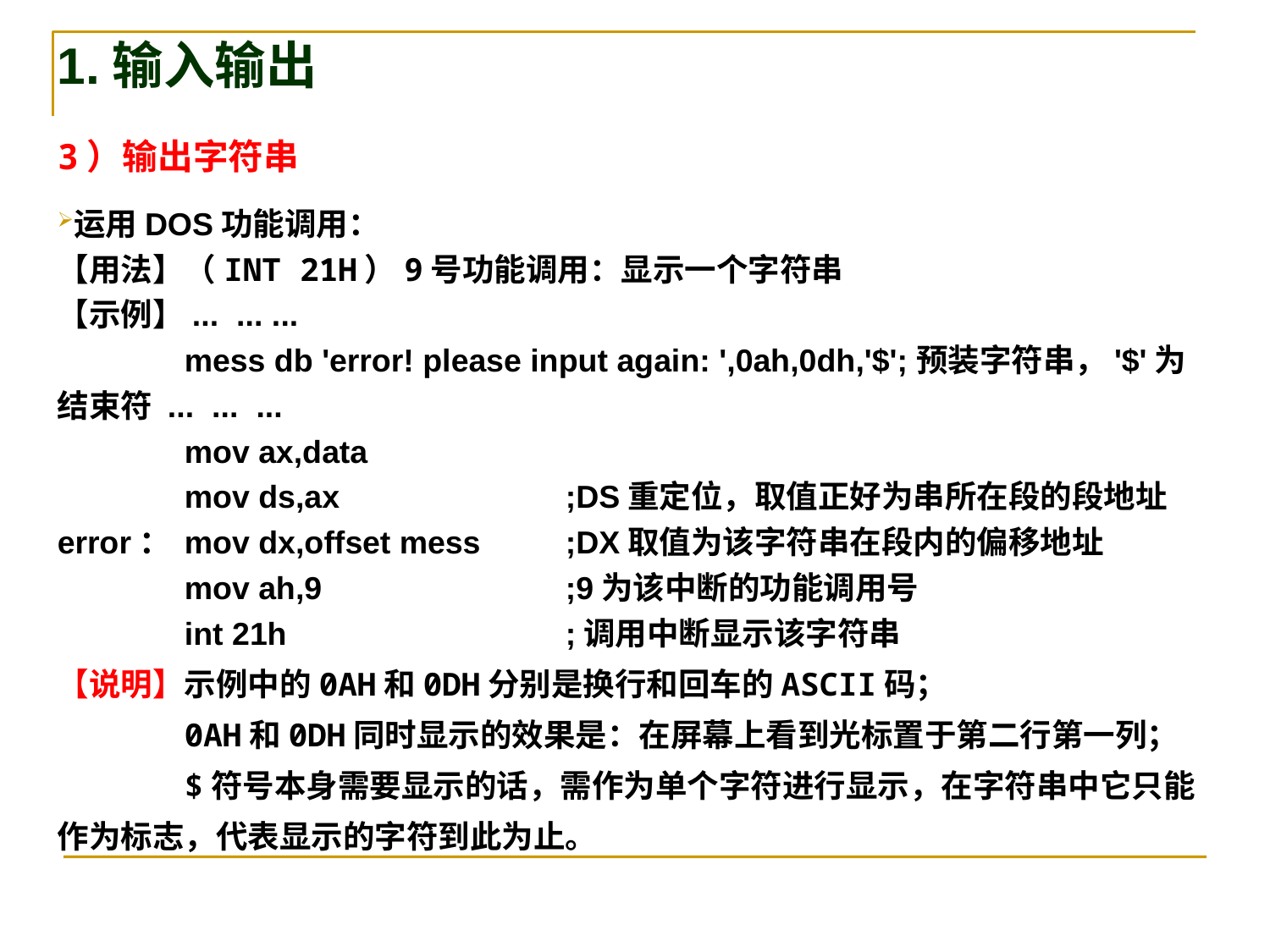

1.输入输出
3）输出字符串
运用DOS功能调用：
【用法】（INT 21H）9号功能调用：显示一个字符串
【示例】...  ... ...
	mess db 'error! please input again: ',0ah,0dh,'$';预装字符串，'$'为结束符 ...  ...  ...
	mov ax,data
	mov ds,ax		;DS重定位，取值正好为串所在段的段地址
error：	mov dx,offset mess	;DX取值为该字符串在段内的偏移地址
	mov ah,9		;9为该中断的功能调用号
	int 21h			;调用中断显示该字符串
【说明】示例中的0AH和0DH分别是换行和回车的ASCII码；
	0AH和0DH同时显示的效果是：在屏幕上看到光标置于第二行第一列；
	$符号本身需要显示的话，需作为单个字符进行显示，在字符串中它只能作为标志，代表显示的字符到此为止。